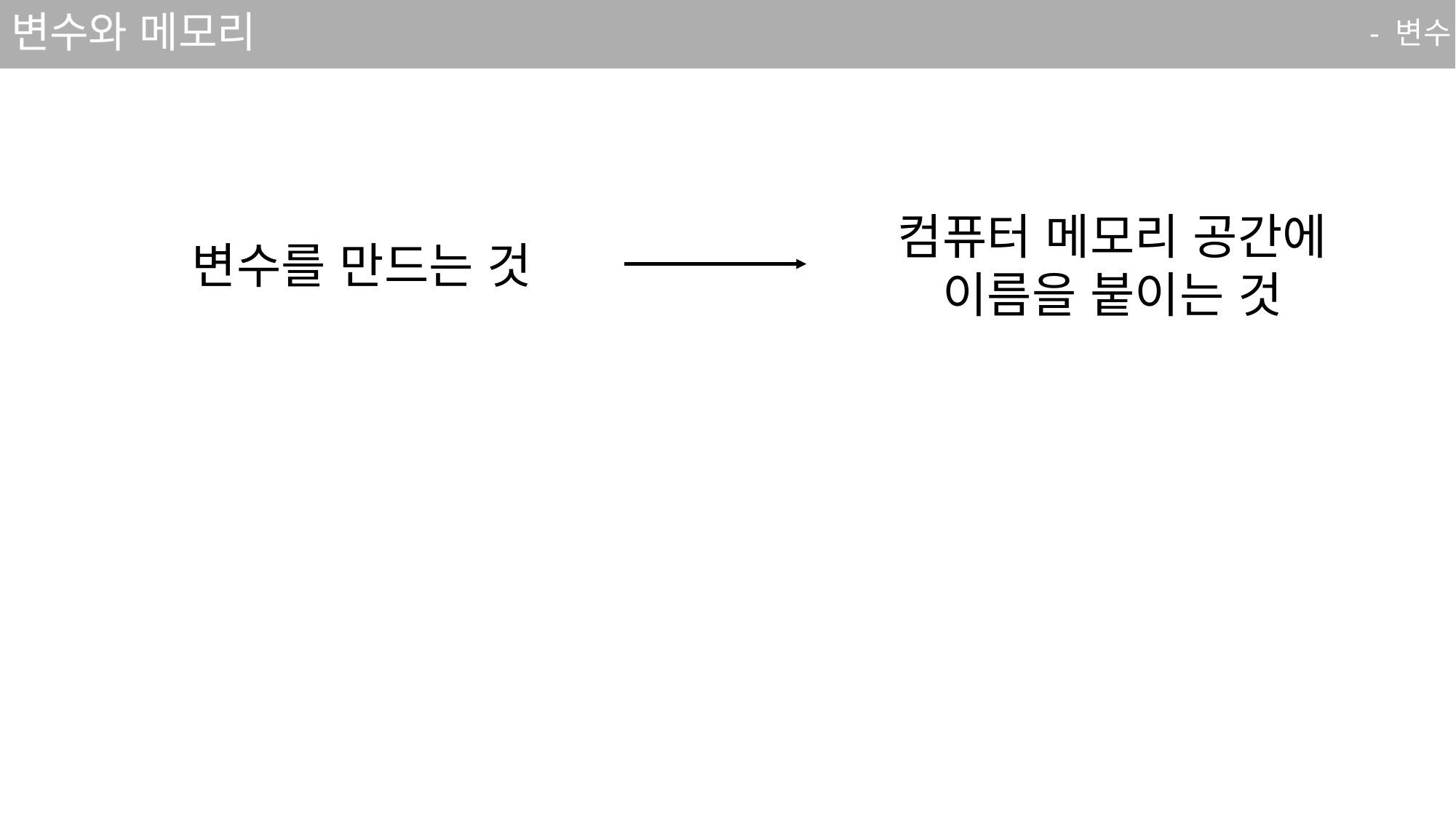

# 변수와 메모리
- 변수
컴퓨터 메모리 공간에
이름을 붙이는 것
변수를 만드는 것